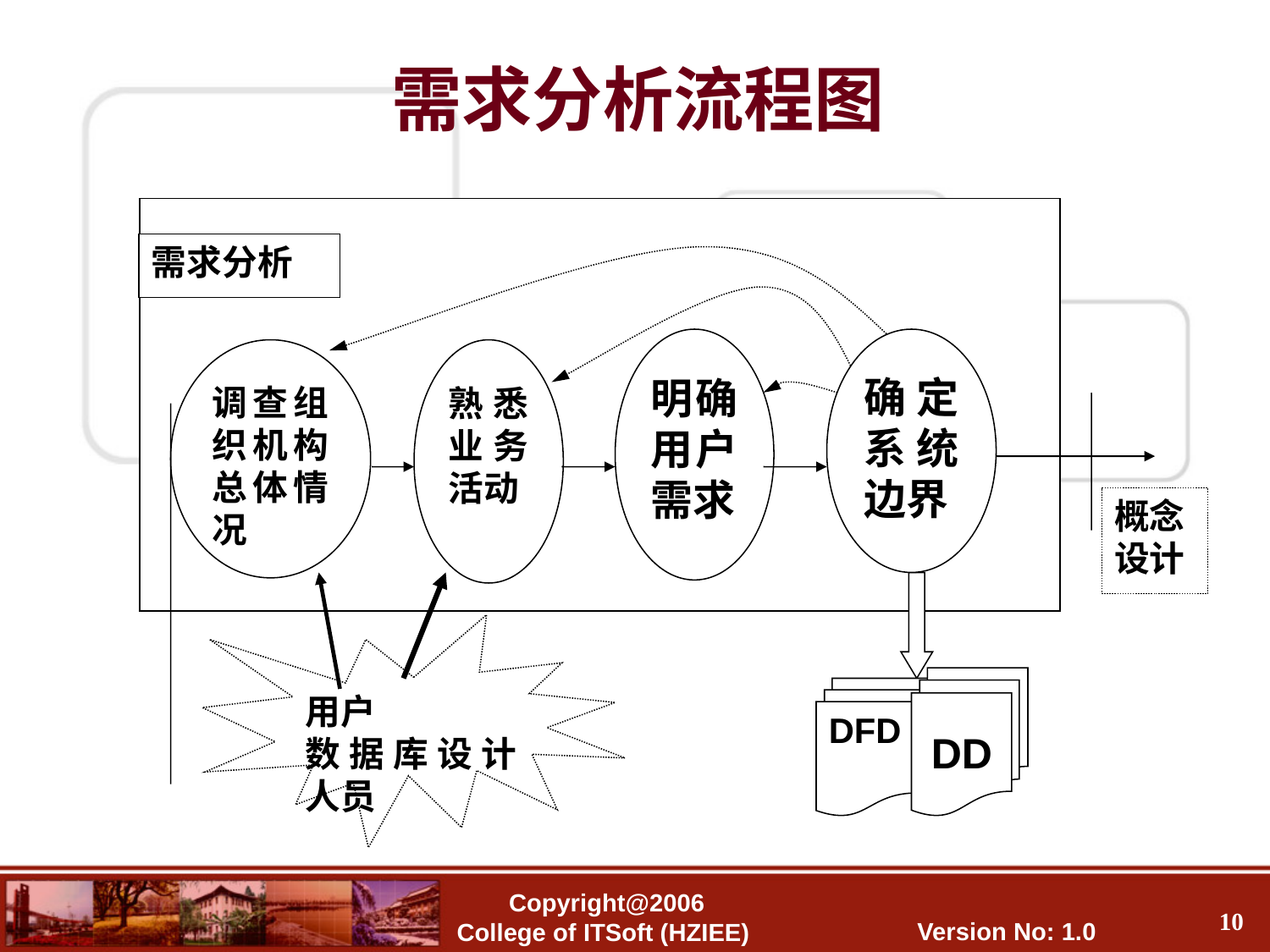

需求分析流程图

需求分析

明确用户需求
确定系统边界
调查组织机构总体情况
熟悉业务活动

概念
设计

用户
数据库设计人员
DD
DFD